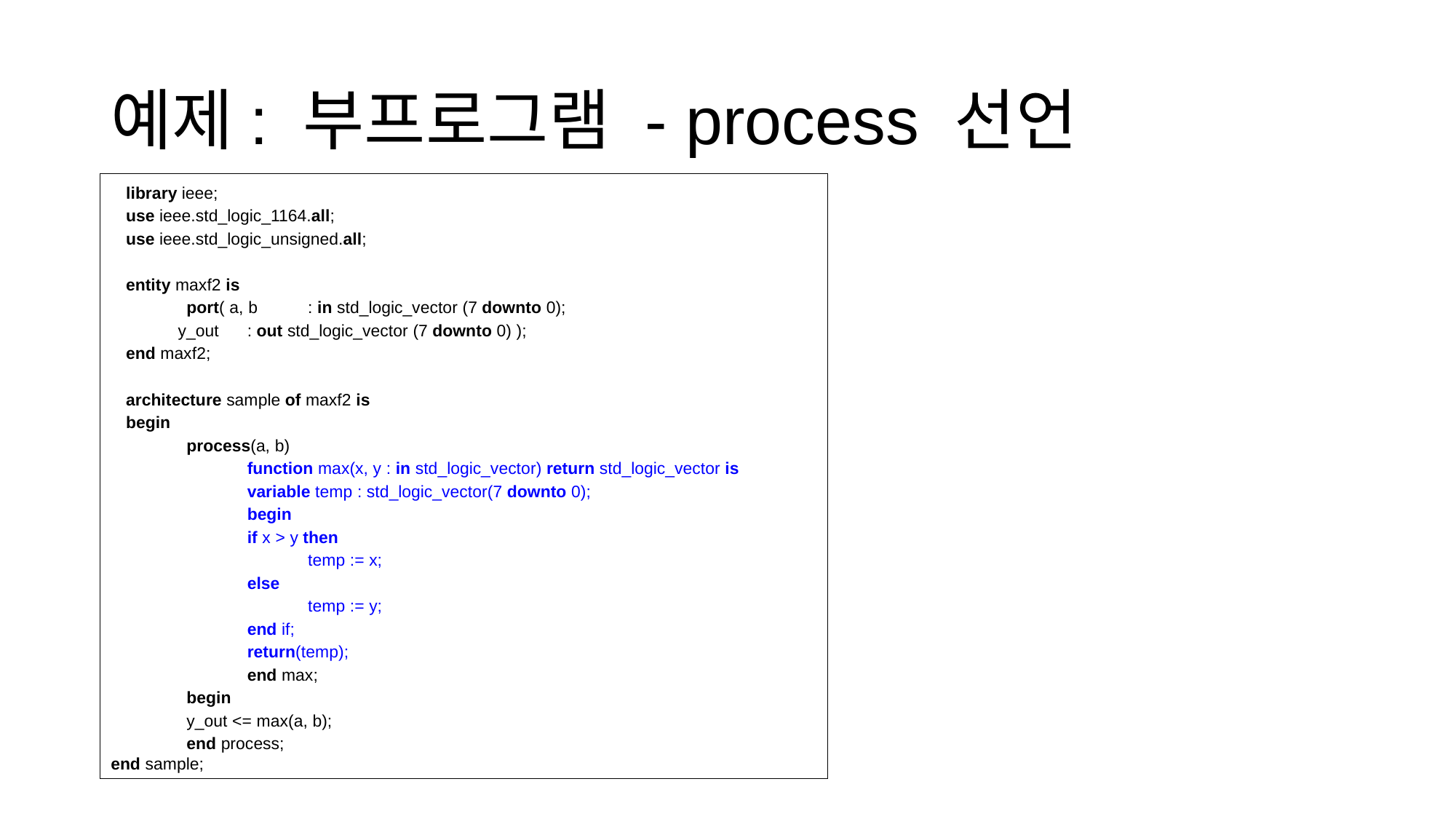

# 예제: 부프로그램 - process 선언
library ieee;
use ieee.std_logic_1164.all;
use ieee.std_logic_unsigned.all;

entity maxf2 is
	port( a, b 	: in std_logic_vector (7 downto 0);
           y_out 	: out std_logic_vector (7 downto 0) );
end maxf2;

architecture sample of maxf2 is
begin
	process(a, b)
		function max(x, y : in std_logic_vector) return std_logic_vector is
    	 	variable temp : std_logic_vector(7 downto 0);
    		begin
      		if x > y then
            			temp := x;
       		else
            			temp := y;
      		end if;
      		return(temp);
  		end max;
	begin
      	y_out <= max(a, b);
     	end process;
end sample;